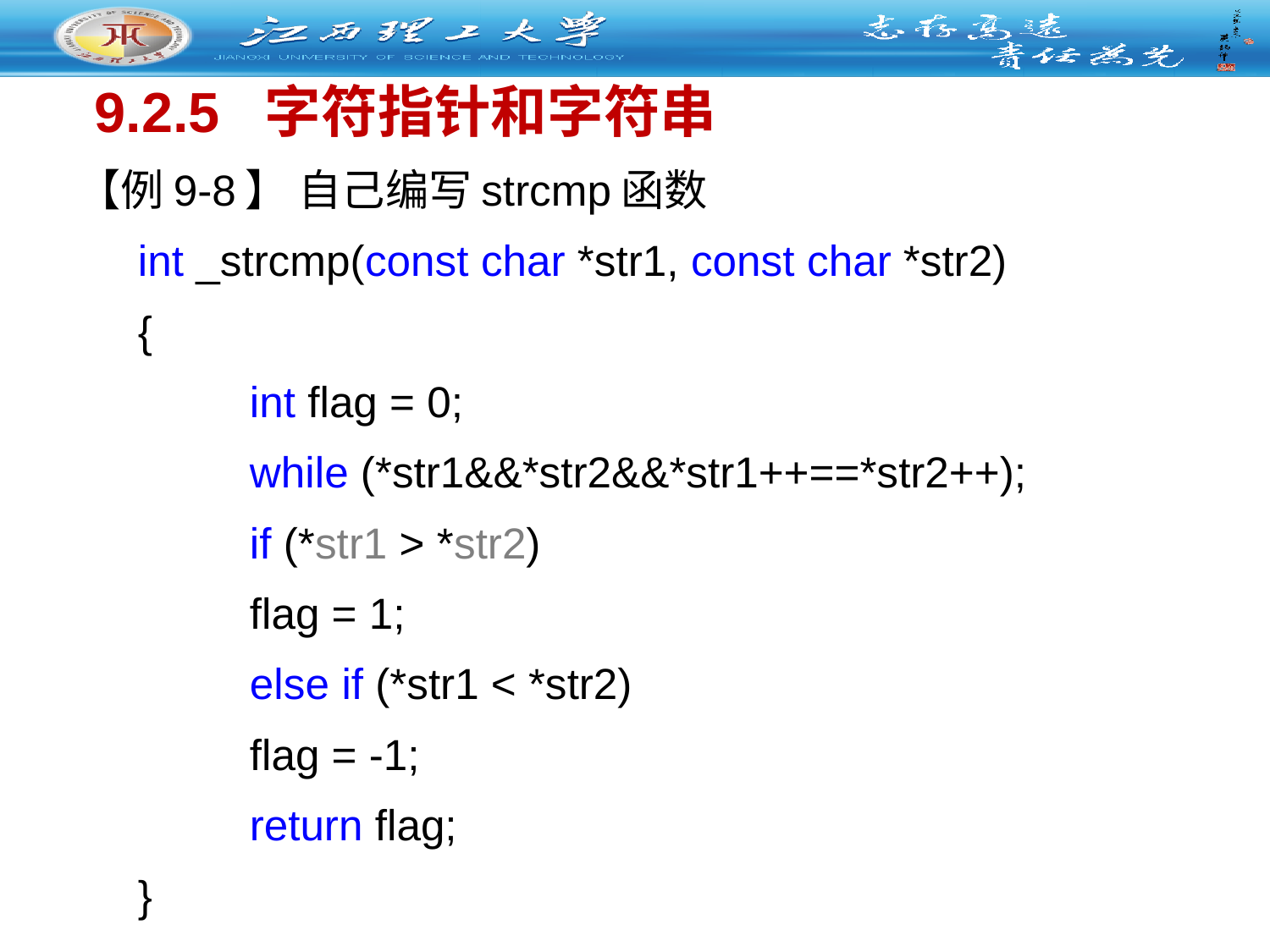

# 9.2.5  字符指针和字符串
【例9-8】 自己编写strcmp函数
int _strcmp(const char *str1, const char *str2)
{
 	int flag = 0;
 	while (*str1&&*str2&&*str1++==*str2++);
 	if (*str1 > *str2)
 		flag = 1;
 	else if (*str1 < *str2)
 		flag = -1;
 	return flag;
}